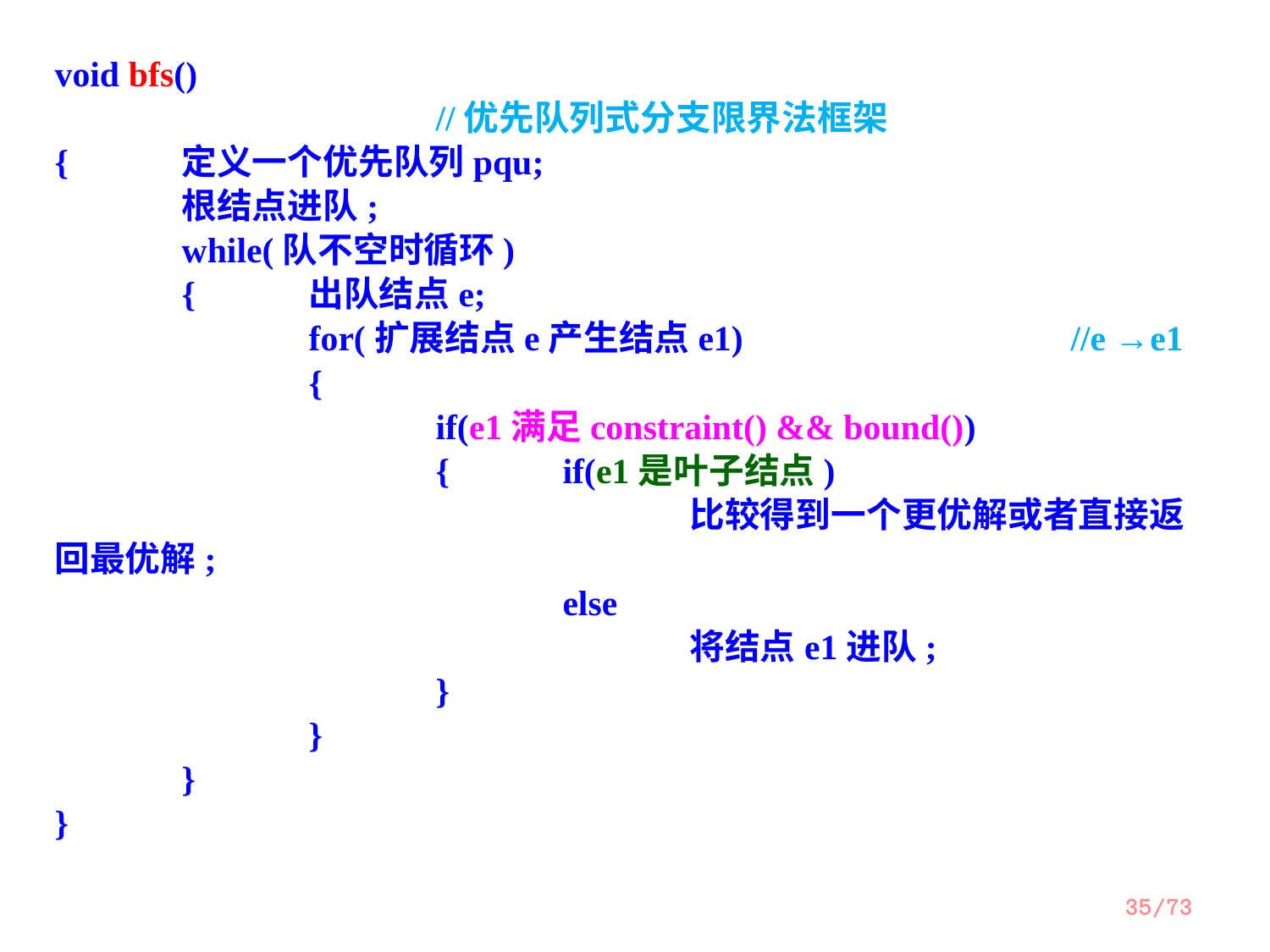

void bfs()											//优先队列式分支限界法框架
{	定义一个优先队列pqu;
	根结点进队;
	while(队不空时循环)
	{	出队结点e;
		for(扩展结点e产生结点e1)			//e →e1
		{
			if(e1满足constraint() && bound())
			{	if(e1是叶子结点)
					比较得到一个更优解或者直接返回最优解;
				else
					将结点e1进队;
			}
		}
	}
}
35/73